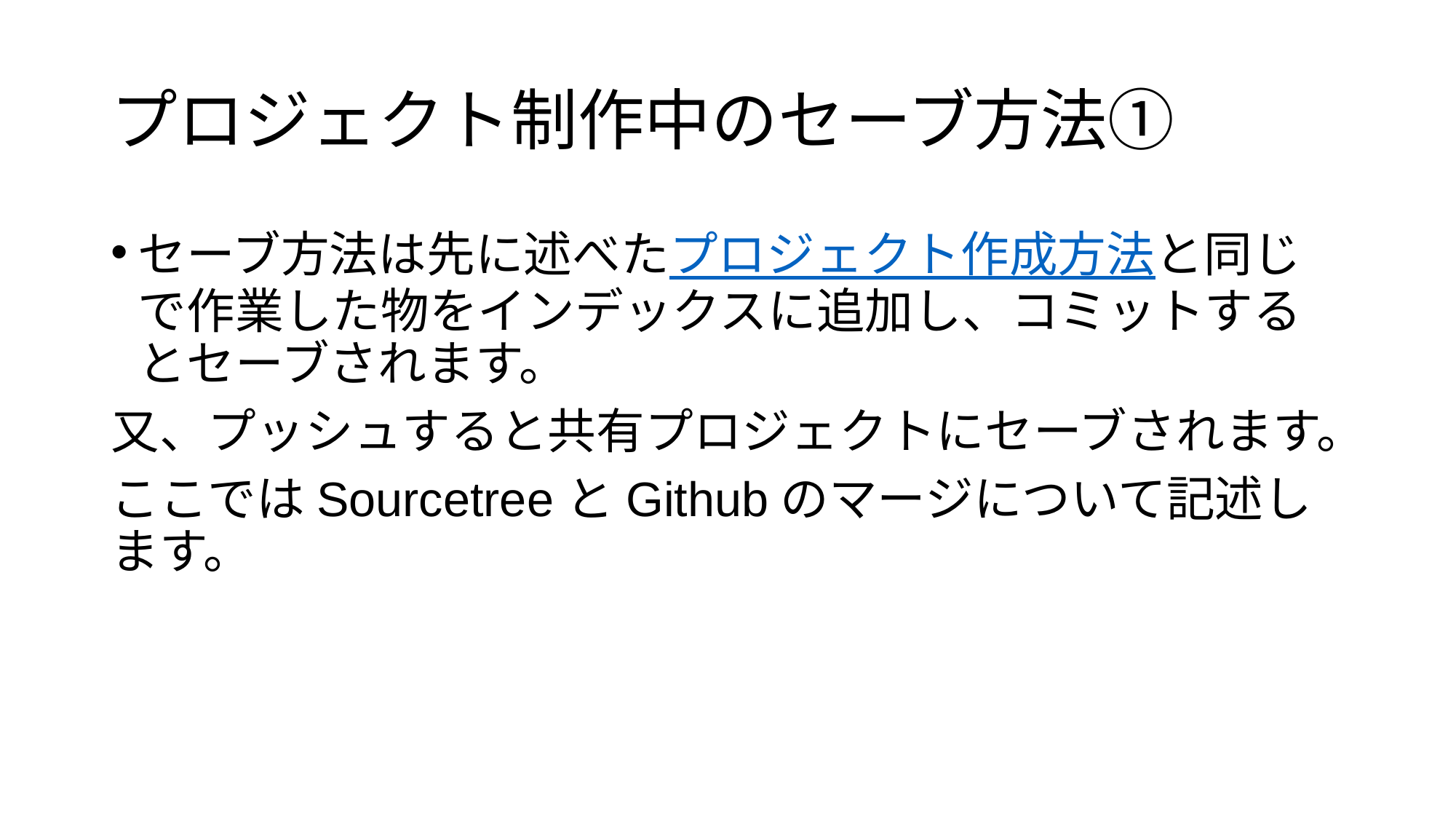

# プロジェクト制作中のセーブ方法①
セーブ方法は先に述べたプロジェクト作成方法と同じで作業した物をインデックスに追加し、コミットするとセーブされます。
又、プッシュすると共有プロジェクトにセーブされます。
ここではSourcetreeとGithubのマージについて記述します。